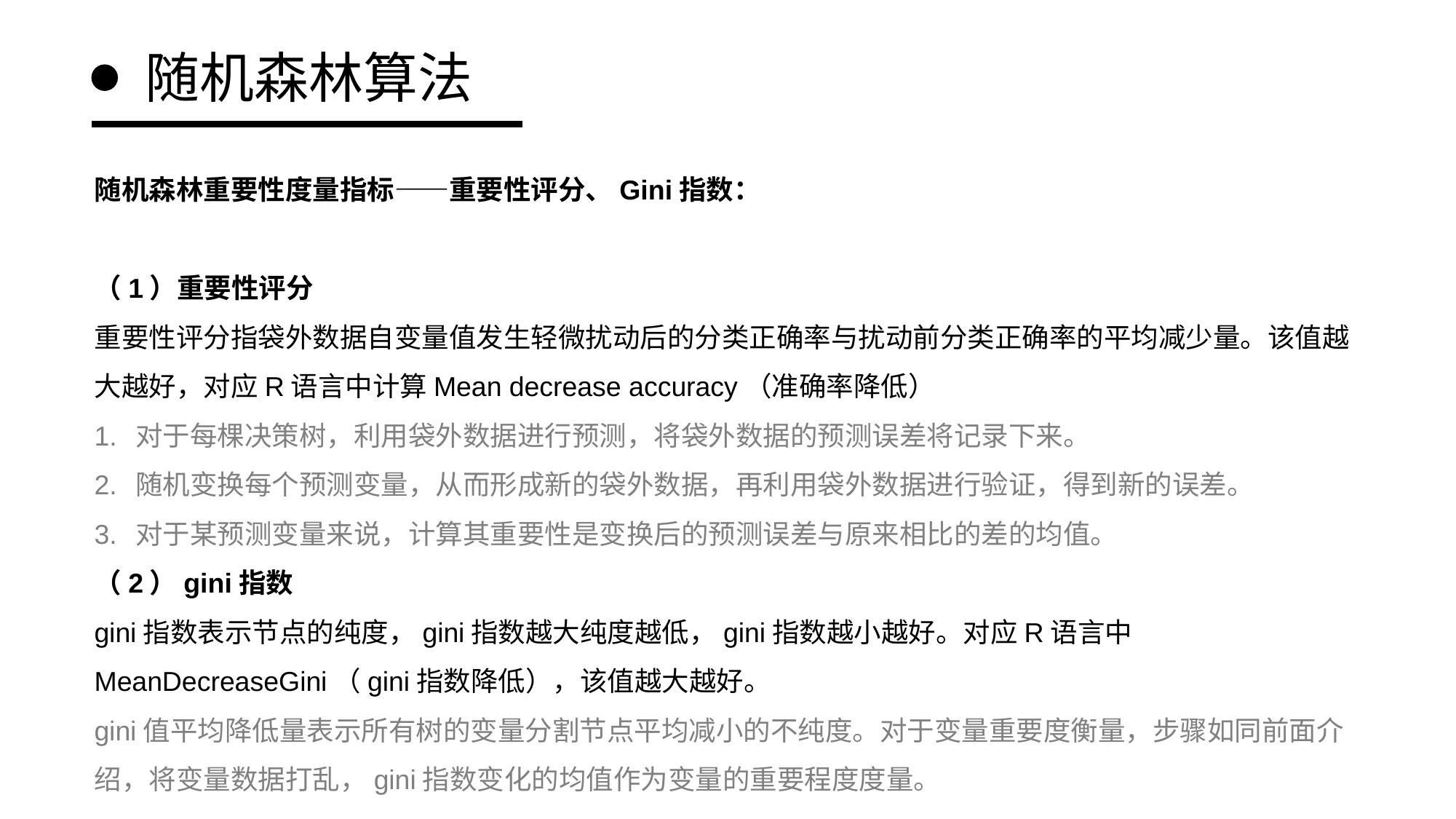

随机森林算法
随机森林重要性度量指标——重要性评分、Gini指数：

（1）重要性评分
重要性评分指袋外数据自变量值发生轻微扰动后的分类正确率与扰动前分类正确率的平均减少量。该值越大越好，对应R语言中计算Mean decrease accuracy（准确率降低）
对于每棵决策树，利用袋外数据进行预测，将袋外数据的预测误差将记录下来。
随机变换每个预测变量，从而形成新的袋外数据，再利用袋外数据进行验证，得到新的误差。
对于某预测变量来说，计算其重要性是变换后的预测误差与原来相比的差的均值。
（2）gini指数
gini指数表示节点的纯度，gini指数越大纯度越低，gini指数越小越好。对应R语言中MeanDecreaseGini（gini指数降低），该值越大越好。
gini值平均降低量表示所有树的变量分割节点平均减小的不纯度。对于变量重要度衡量，步骤如同前面介绍，将变量数据打乱，gini指数变化的均值作为变量的重要程度度量。